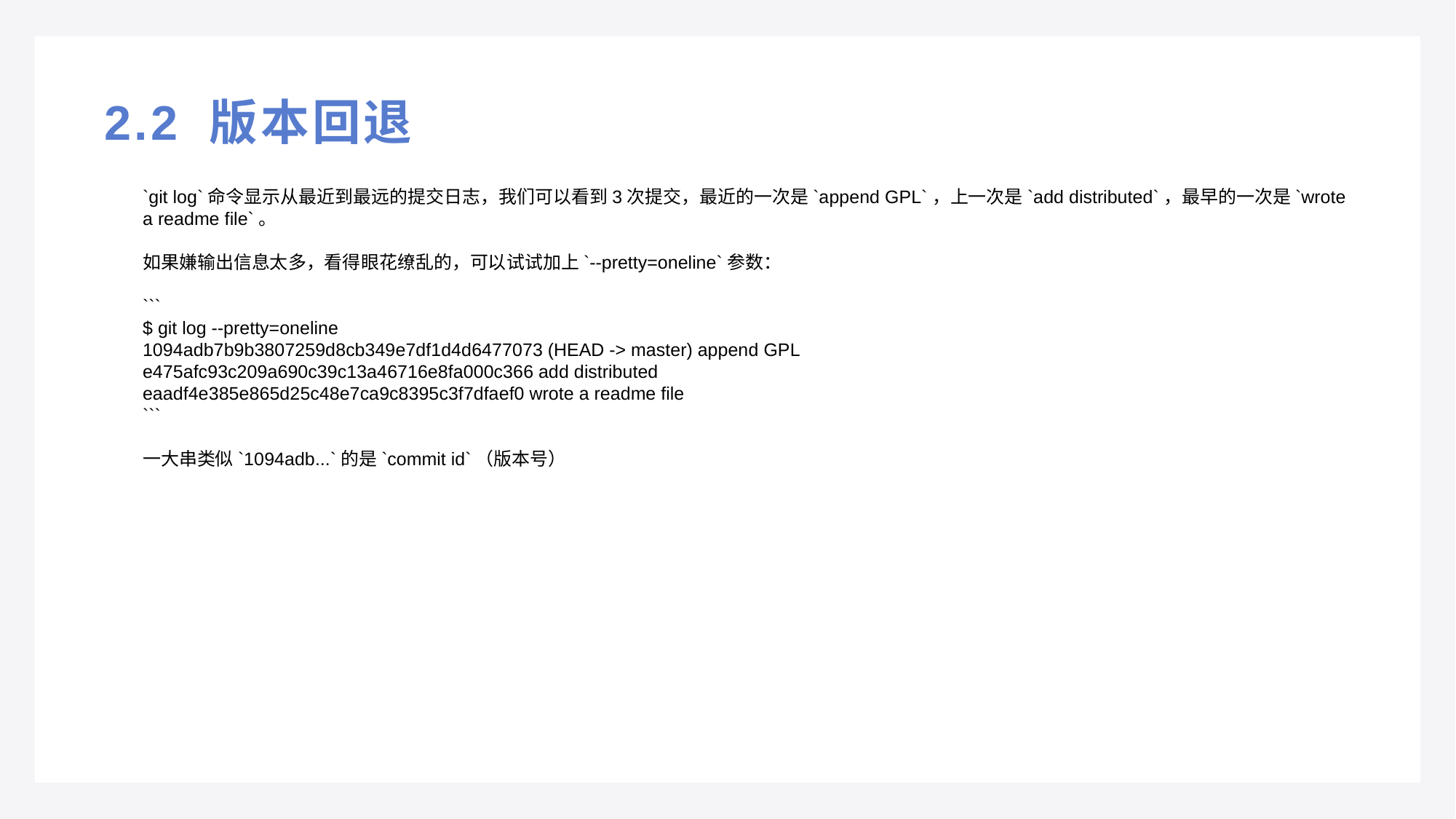

# 2.2 版本回退
`git log`命令显示从最近到最远的提交日志，我们可以看到3次提交，最近的一次是`append GPL`，上一次是`add distributed`，最早的一次是`wrote a readme file`。

如果嫌输出信息太多，看得眼花缭乱的，可以试试加上`--pretty=oneline`参数：

```
$ git log --pretty=oneline
1094adb7b9b3807259d8cb349e7df1d4d6477073 (HEAD -> master) append GPL
e475afc93c209a690c39c13a46716e8fa000c366 add distributed
eaadf4e385e865d25c48e7ca9c8395c3f7dfaef0 wrote a readme file
```

一大串类似`1094adb...`的是`commit id`（版本号）